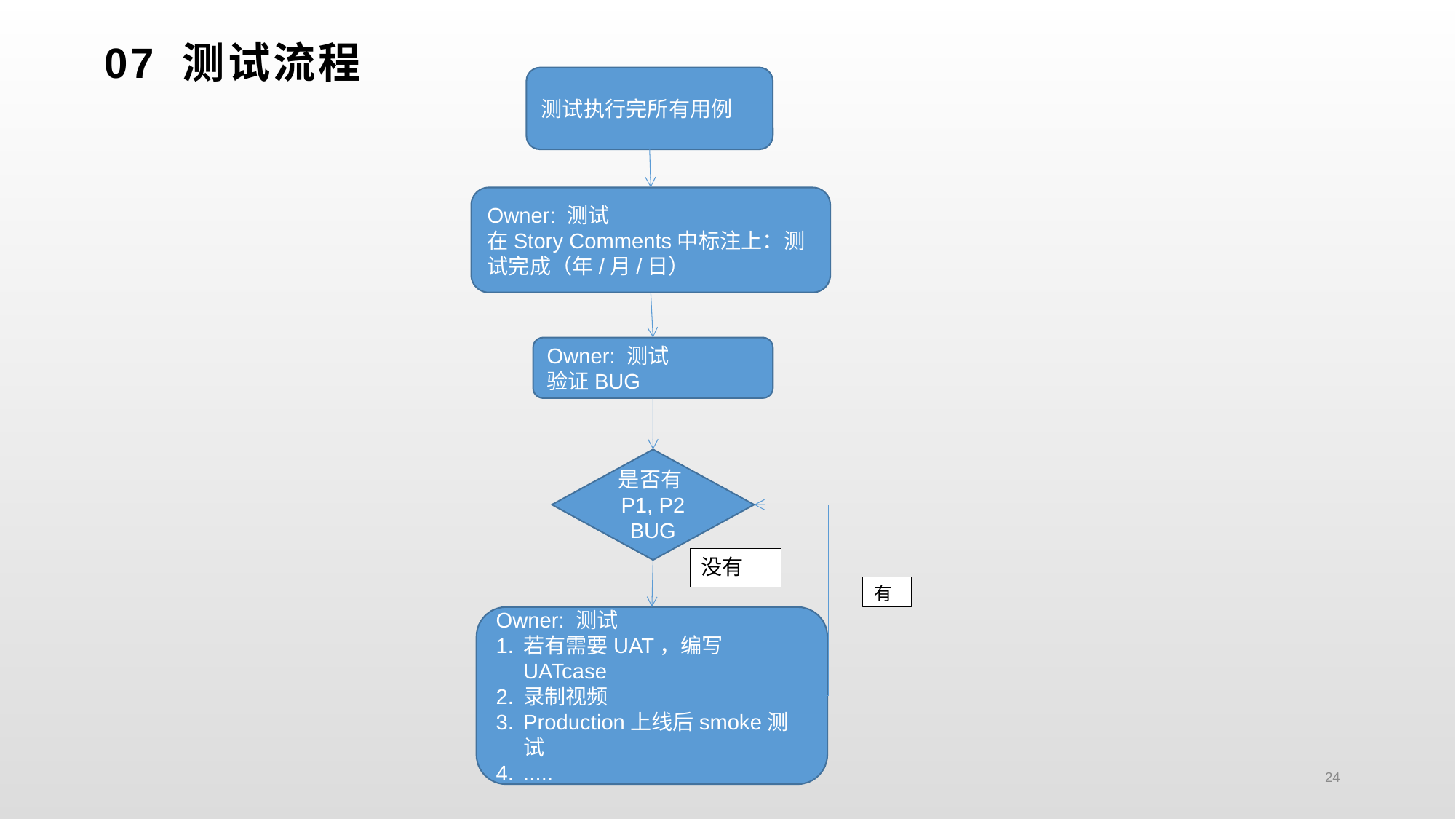

# 07 测试流程
测试执行完所有用例
Owner: 测试
在Story Comments中标注上：测试完成（年/月/日）
Owner: 测试
验证BUG
是否有P1, P2 BUG
没有
有
Owner: 测试
若有需要UAT，编写UATcase
录制视频
Production上线后smoke测试
.....
24
24